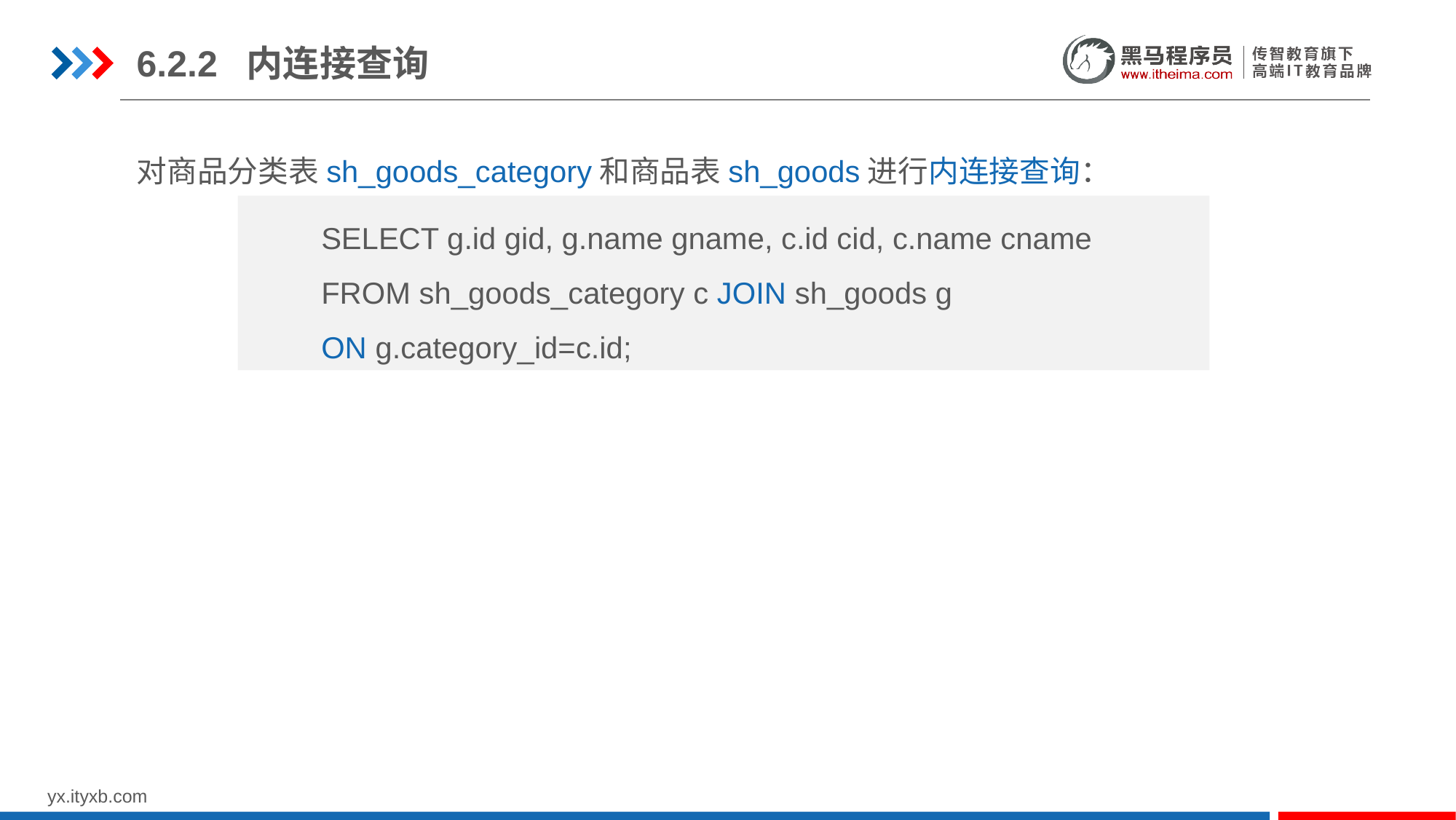

6.2.2  内连接查询
对商品分类表sh_goods_category和商品表sh_goods进行内连接查询：
SELECT g.id gid, g.name gname, c.id cid, c.name cname
FROM sh_goods_category c JOIN sh_goods g
ON g.category_id=c.id;